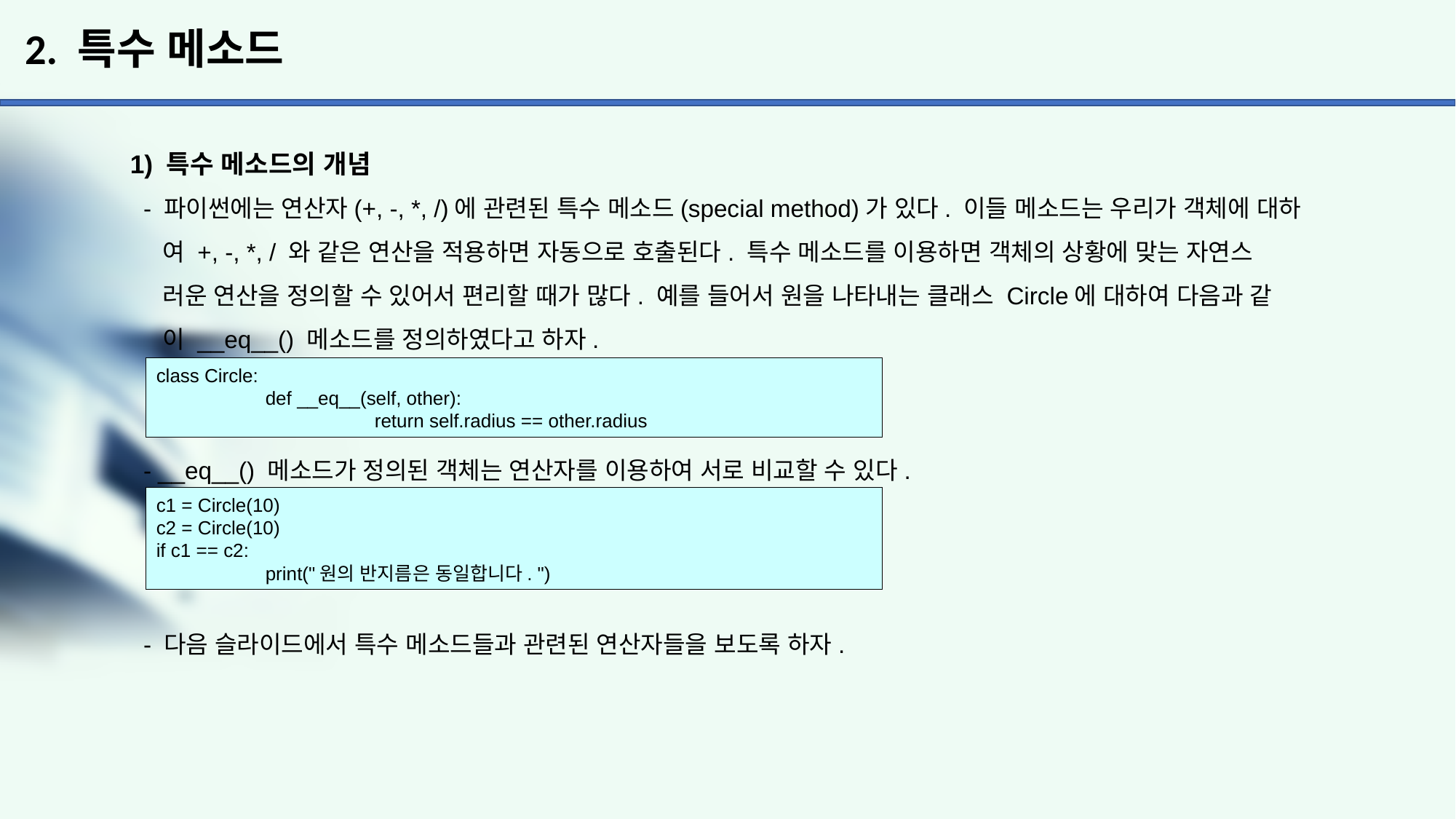

# 2. 특수 메소드
1) 특수 메소드의 개념
  - 파이썬에는 연산자(+, -, *, /)에 관련된 특수 메소드(special method)가 있다. 이들 메소드는 우리가 객체에 대하
    여 +, -, *, / 와 같은 연산을 적용하면 자동으로 호출된다. 특수 메소드를 이용하면 객체의 상황에 맞는 자연스
    러운 연산을 정의할 수 있어서 편리할 때가 많다. 예를 들어서 원을 나타내는 클래스 Circle에 대하여 다음과 같
    이 __eq__() 메소드를 정의하였다고 하자.

  - __eq__() 메소드가 정의된 객체는 연산자를 이용하여 서로 비교할 수 있다.

  - 다음 슬라이드에서 특수 메소드들과 관련된 연산자들을 보도록 하자.
class Circle:
	def __eq__(self, other):
		return self.radius == other.radius
c1 = Circle(10)
c2 = Circle(10)
if c1 == c2:
	print("원의 반지름은 동일합니다. ")